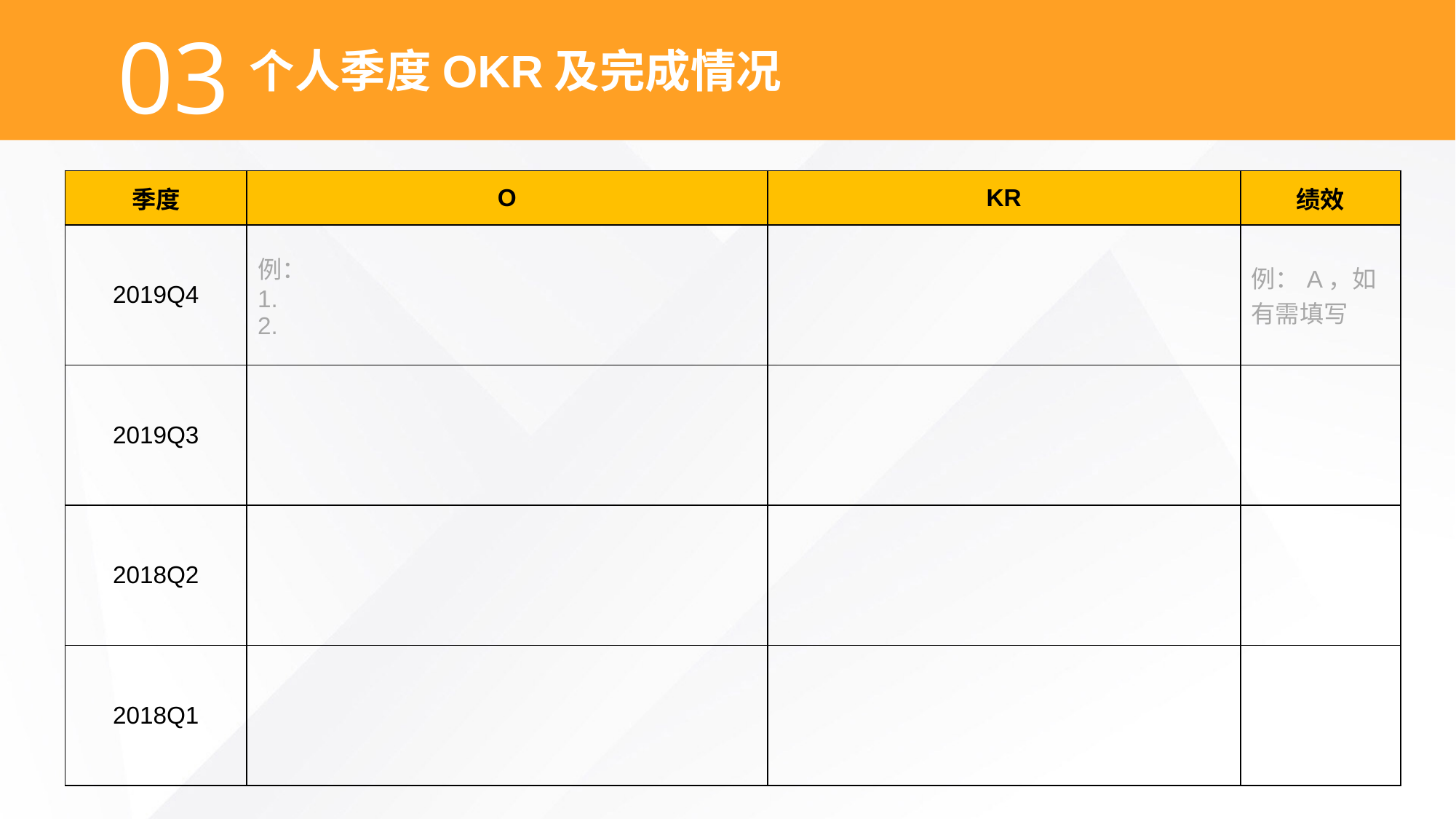

03
个人季度OKR及完成情况
| 季度 | O | KR | 绩效 |
| --- | --- | --- | --- |
| 2019Q4 | 例： 1. 2. |  | 例：A，如有需填写 |
| 2019Q3 |  |  |  |
| 2018Q2 |  |  |  |
| 2018Q1 |  |  |  |